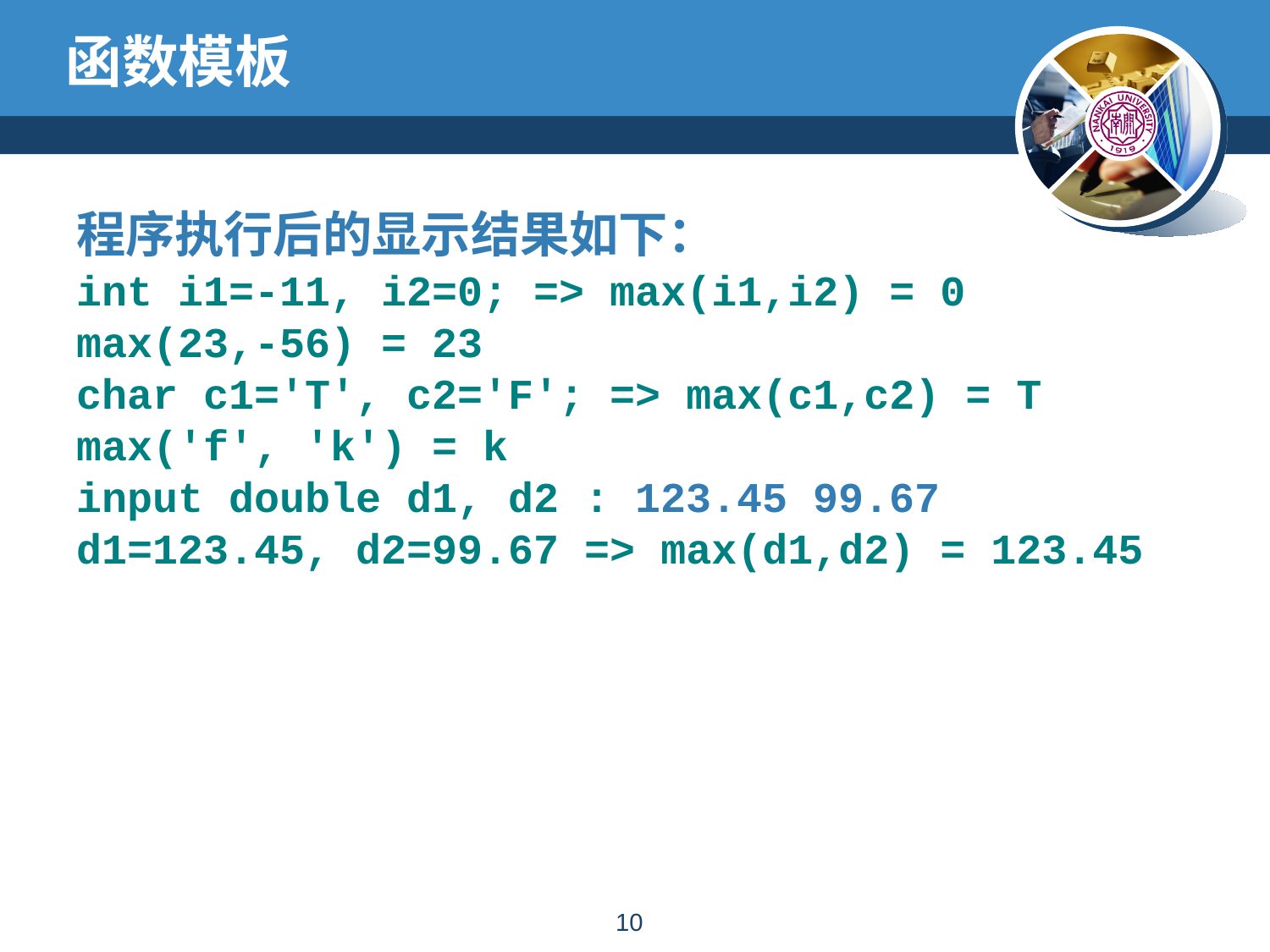

# 函数模板
程序执行后的显示结果如下：
int i1=-11, i2=0; => max(i1,i2) = 0
max(23,-56) = 23
char c1='T', c2='F'; => max(c1,c2) = T
max('f', 'k') = k
input double d1, d2 : 123.45 99.67
d1=123.45, d2=99.67 => max(d1,d2) = 123.45
10